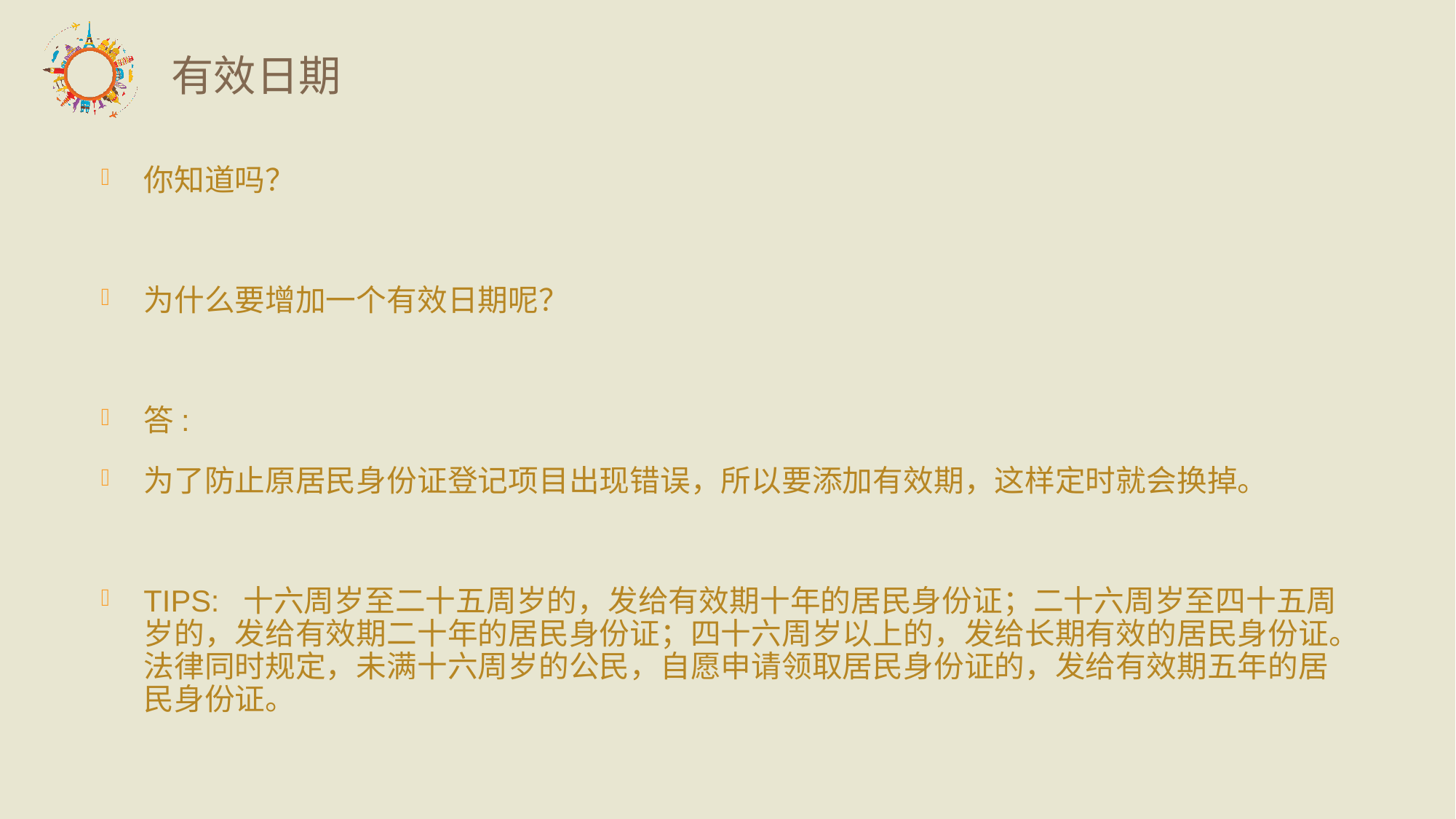

# 有效日期
你知道吗？

为什么要增加一个有效日期呢？

答:
为了防止原居民身份证登记项目出现错误，所以要添加有效期，这样定时就会换掉。

TIPS:  十六周岁至二十五周岁的，发给有效期十年的居民身份证；二十六周岁至四十五周岁的，发给有效期二十年的居民身份证；四十六周岁以上的，发给长期有效的居民身份证。法律同时规定，未满十六周岁的公民，自愿申请领取居民身份证的，发给有效期五年的居民身份证。